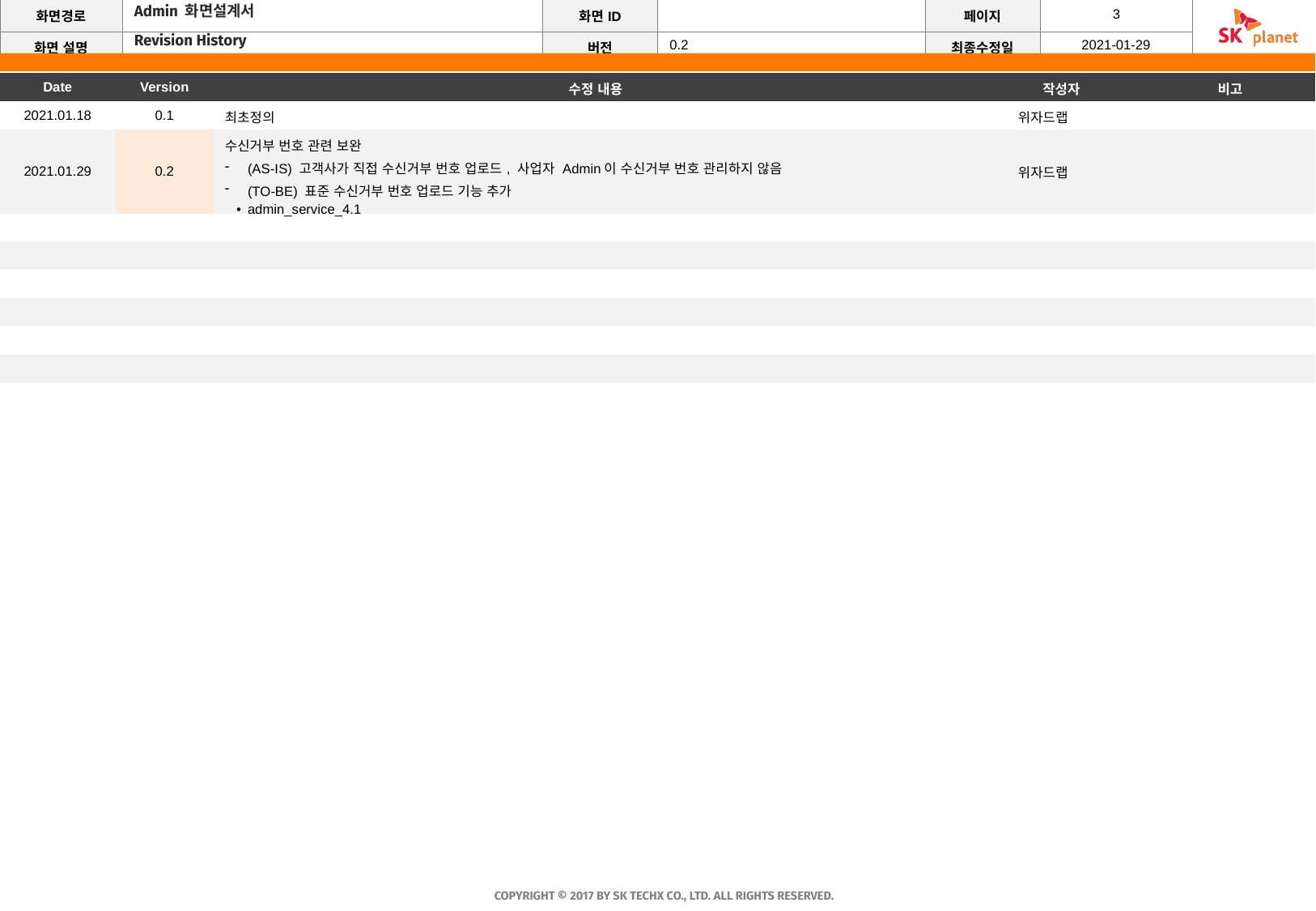

Admin 화면설계서
Revision History
| Date | Version | 수정 내용 | 작성자 | 비고 |
| --- | --- | --- | --- | --- |
| 2021.01.18 | 0.1 | 최초정의 | 위자드랩 |  |
| 2021.01.29 | 0.2 | 수신거부 번호 관련 보완 (AS-IS) 고객사가 직접 수신거부 번호 업로드, 사업자 Admin이 수신거부 번호 관리하지 않음 (TO-BE) 표준 수신거부 번호 업로드 기능 추가 admin\_service\_4.1 | 위자드랩 |  |
|  |  |  |  |  |
|  |  |  |  |  |
|  |  |  |  |  |
|  |  |  |  |  |
|  |  |  |  |  |
|  |  |  |  |  |